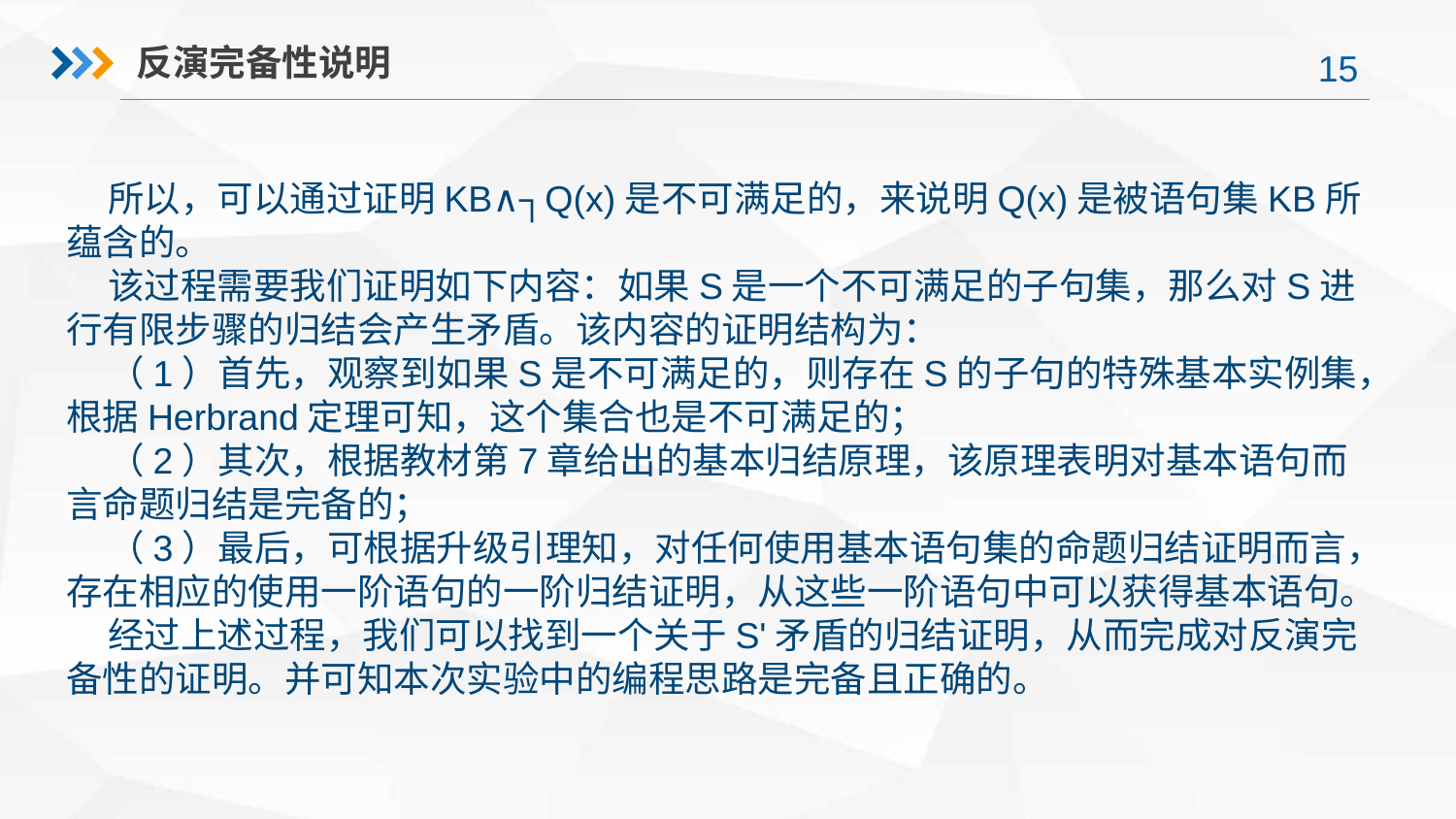

反演完备性说明
    所以，可以通过证明KB∧┐Q(x)是不可满足的，来说明Q(x)是被语句集KB所蕴含的。
    该过程需要我们证明如下内容：如果S是一个不可满足的子句集，那么对S进行有限步骤的归结会产生矛盾。该内容的证明结构为：
    （1）首先，观察到如果S是不可满足的，则存在S的子句的特殊基本实例集，根据Herbrand定理可知，这个集合也是不可满足的；
    （2）其次，根据教材第7章给出的基本归结原理，该原理表明对基本语句而言命题归结是完备的；
    （3）最后，可根据升级引理知，对任何使用基本语句集的命题归结证明而言，存在相应的使用一阶语句的一阶归结证明，从这些一阶语句中可以获得基本语句。
    经过上述过程，我们可以找到一个关于S'矛盾的归结证明，从而完成对反演完备性的证明。并可知本次实验中的编程思路是完备且正确的。